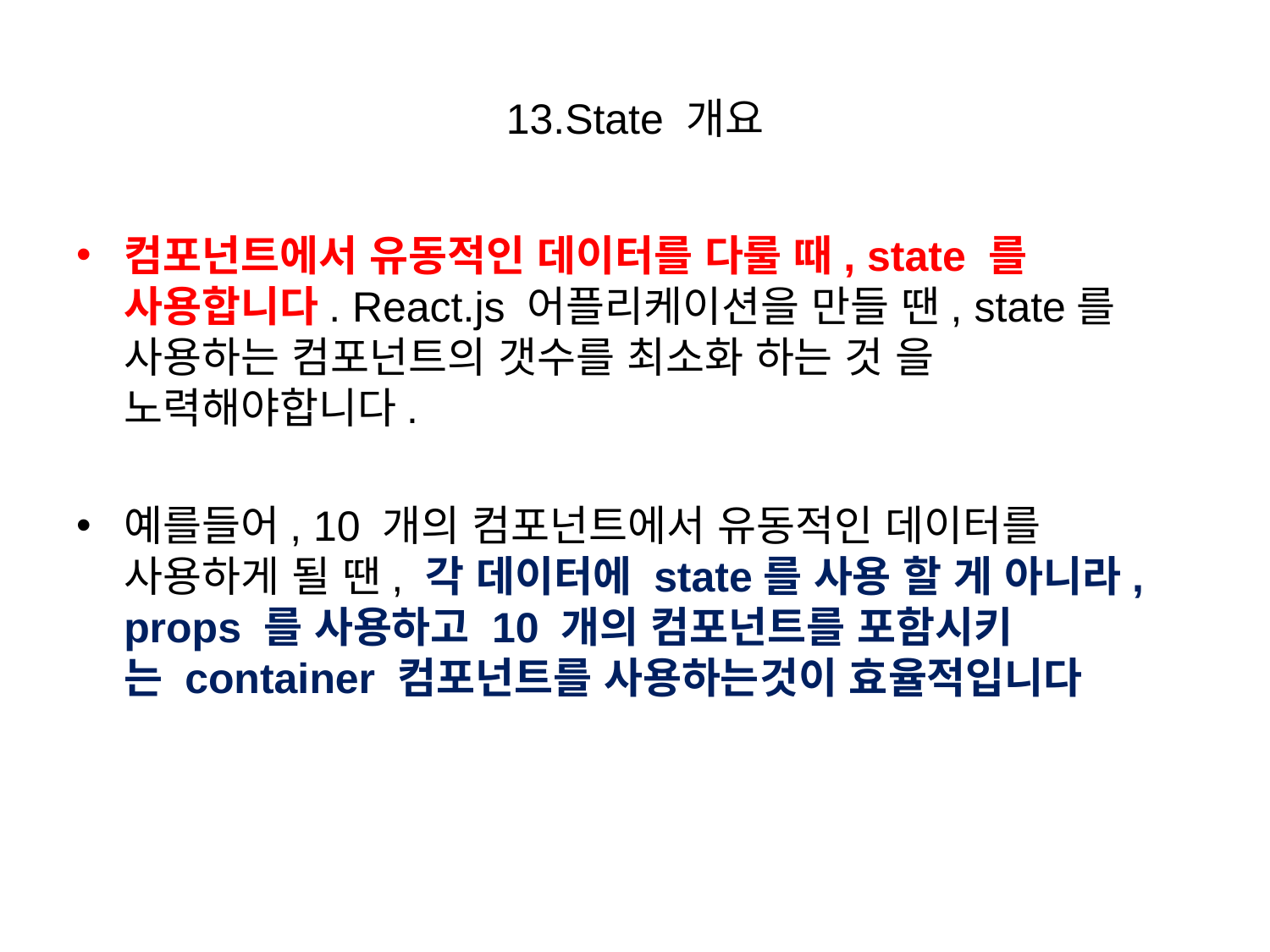

# 13.State 개요
컴포넌트에서 유동적인 데이터를 다룰 때, state 를 사용합니다. React.js 어플리케이션을 만들 땐, state를 사용하는 컴포넌트의 갯수를 최소화 하는 것 을 노력해야합니다.

예를들어, 10 개의 컴포넌트에서 유동적인 데이터를 사용하게 될 땐, 각 데이터에 state를 사용 할 게 아니라, props 를 사용하고 10 개의 컴포넌트를 포함시키는 container 컴포넌트를 사용하는것이 효율적입니다